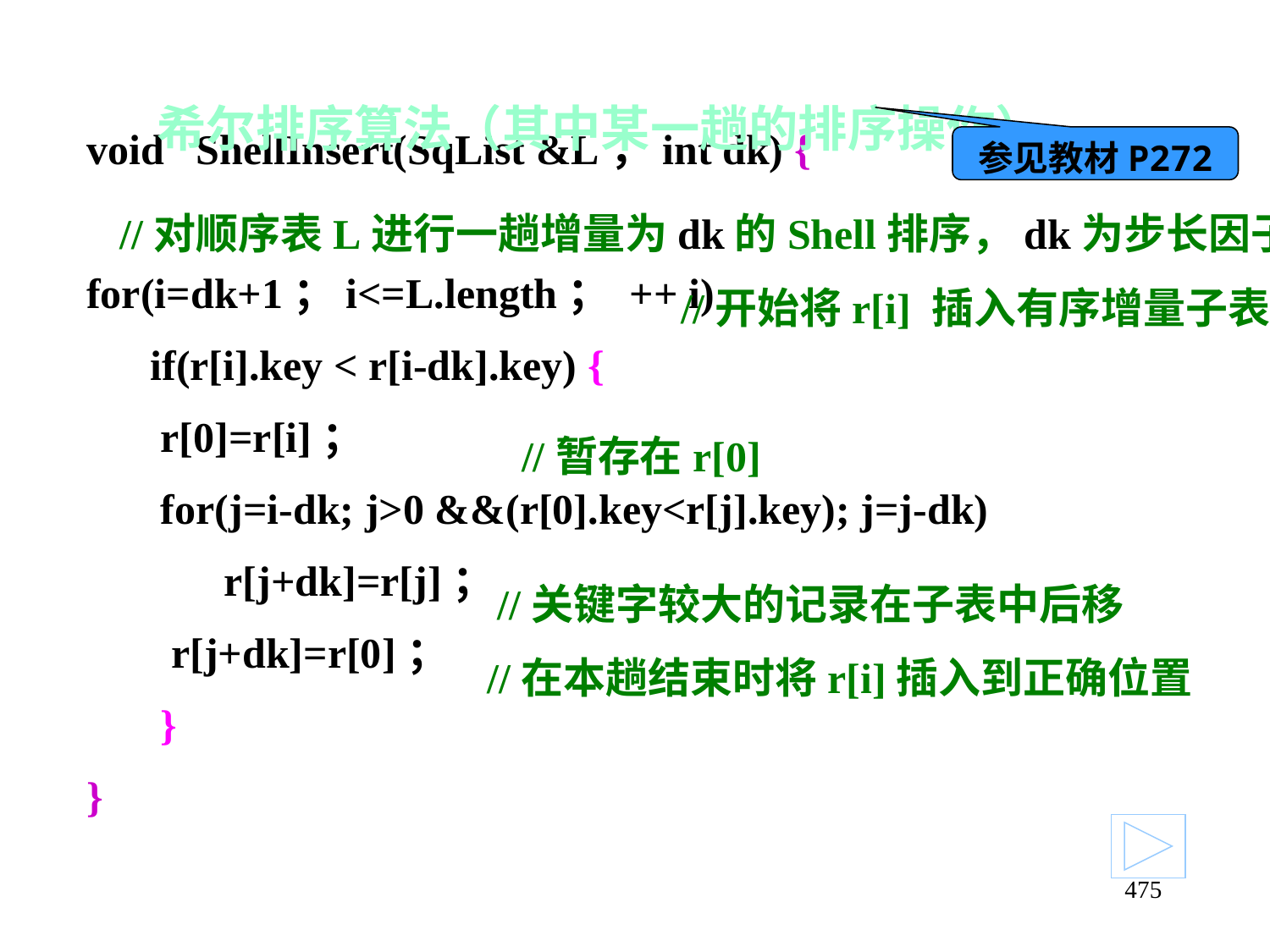

# 希尔排序算法（其中某一趟的排序操作）
void   ShellInsert(SqList &L，int dk) {

for(i=dk+1；i<=L.length； ++ i)
      if(r[i].key < r[i-dk].key) {
       r[0]=r[i]；
       for(j=i-dk; j>0 &&(r[0].key<r[j].key); j=j-dk)
	 r[j+dk]=r[j]；
        r[j+dk]=r[0]；
       }
}
参见教材P272
//对顺序表L进行一趟增量为dk的Shell排序，dk为步长因子
//开始将r[i] 插入有序增量子表
//暂存在r[0]
//关键字较大的记录在子表中后移
//在本趟结束时将r[i]插入到正确位置

475